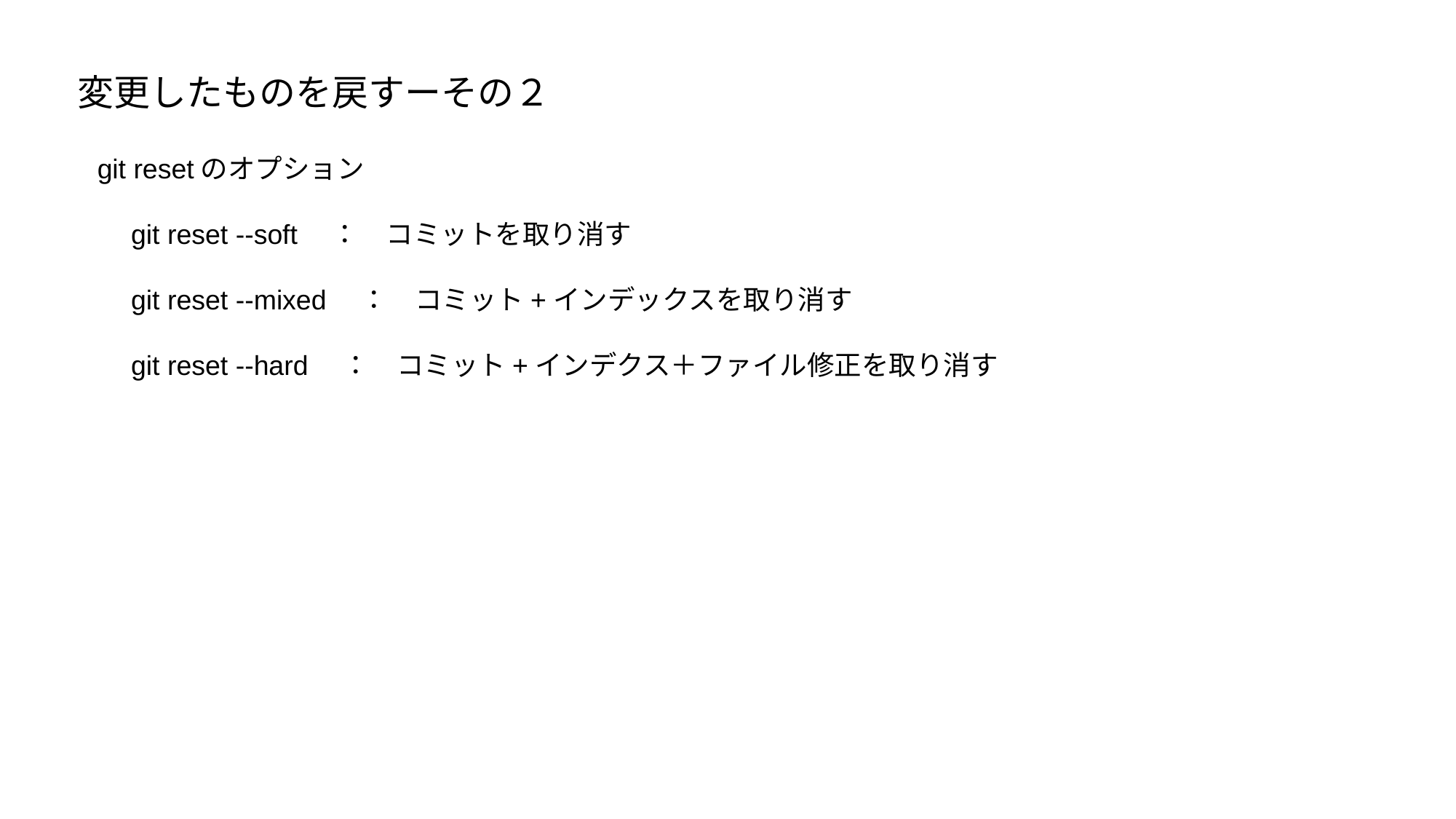

変更したものを戻すーその２
git resetのオプション

　git reset --soft　：　コミットを取り消す

　git reset --mixed　：　コミット+インデックスを取り消す

　git reset --hard　：　コミット+インデクス＋ファイル修正を取り消す